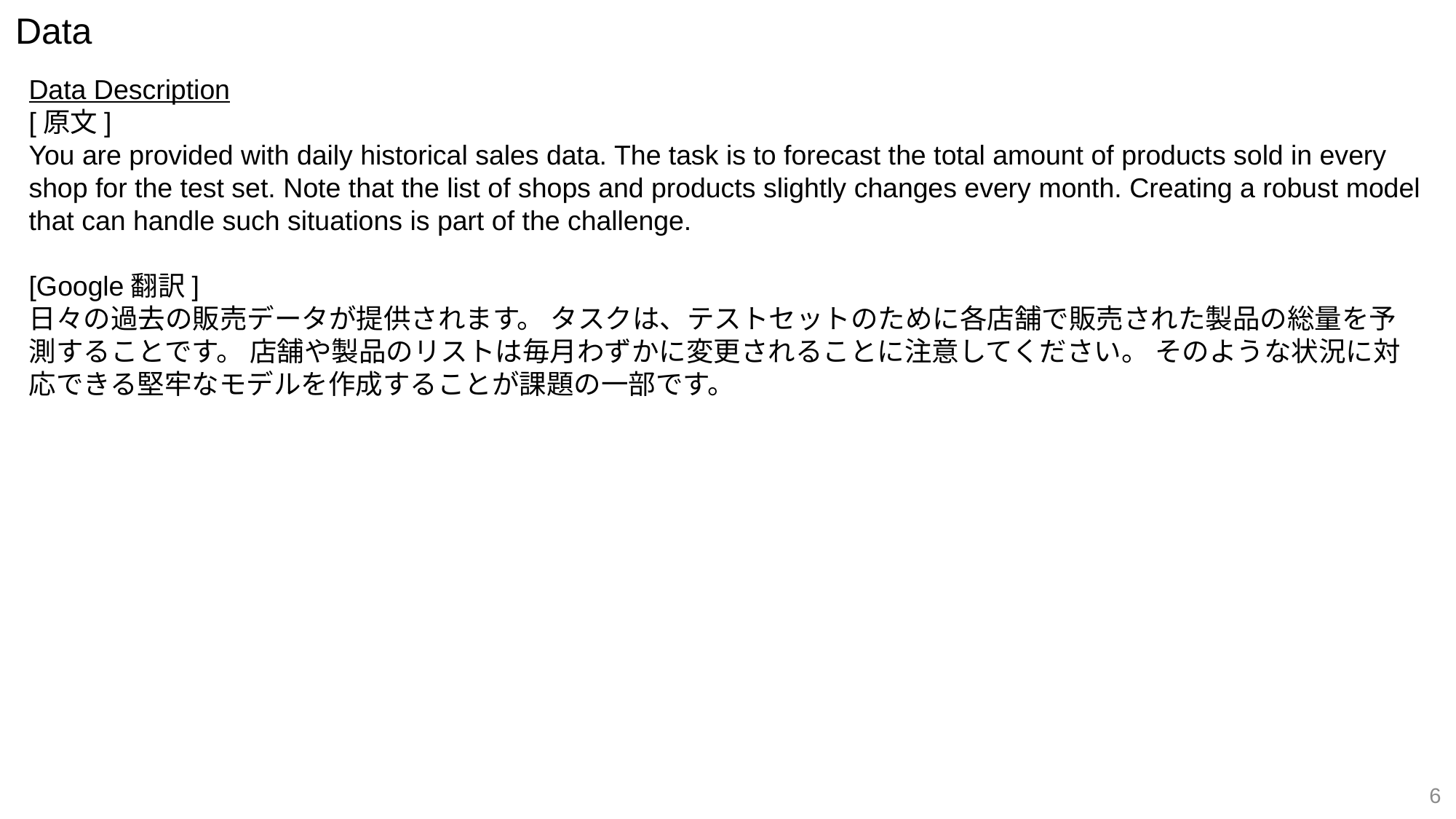

Data

Data Description
[原文]
You are provided with daily historical sales data. The task is to forecast the total amount of products sold in every shop for the test set. Note that the list of shops and products slightly changes every month. Creating a robust model that can handle such situations is part of the challenge.

[Google翻訳]
日々の過去の販売データが提供されます。 タスクは、テストセットのために各店舗で販売された製品の総量を予測することです。 店舗や製品のリストは毎月わずかに変更されることに注意してください。 そのような状況に対応できる堅牢なモデルを作成することが課題の一部です。
6